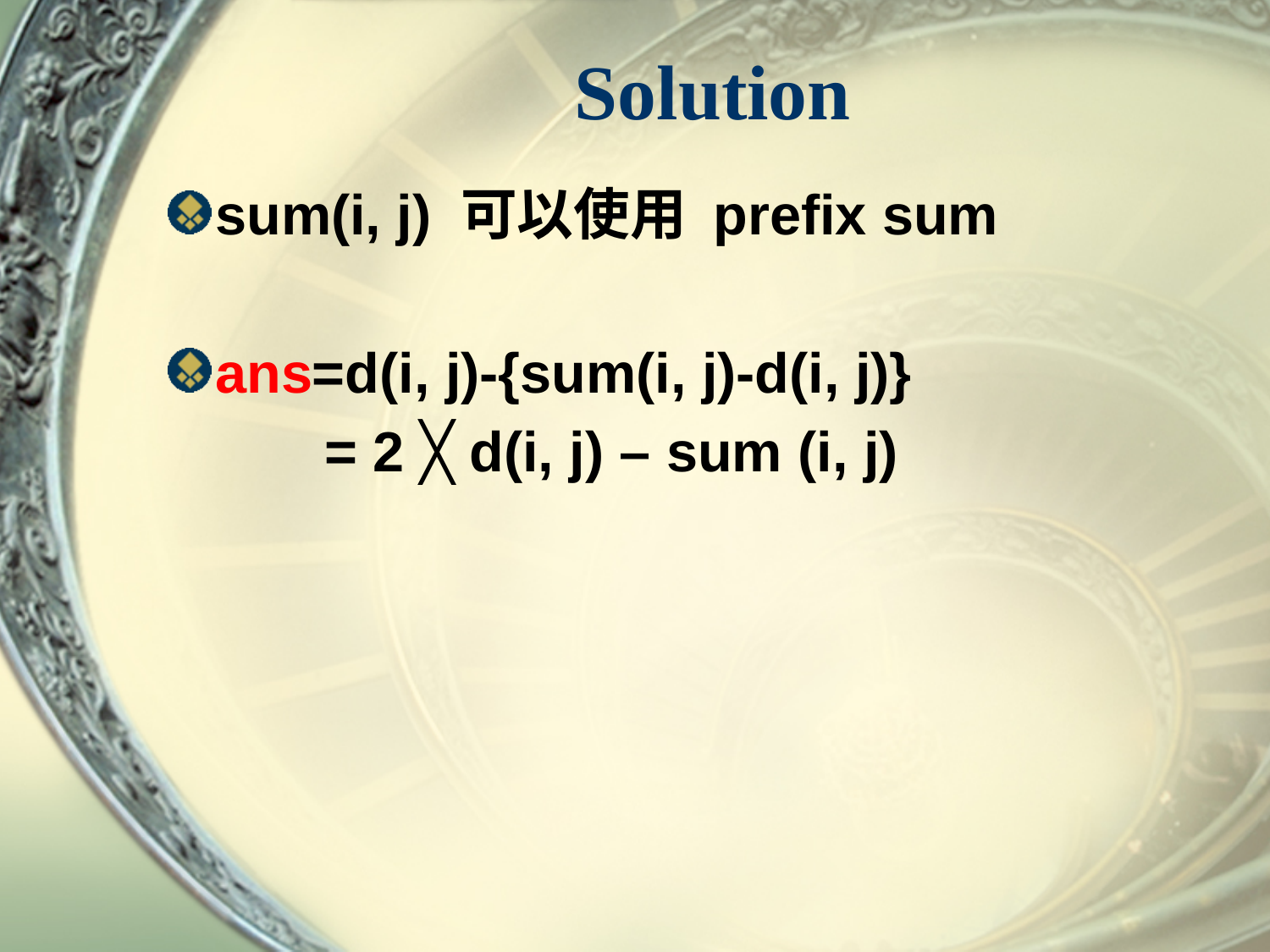

# Solution
sum(i, j) 可以使用 prefix sum

ans=d(i, j)-{sum(i, j)-d(i, j)}
          = 2 ╳ d(i, j) – sum (i, j)